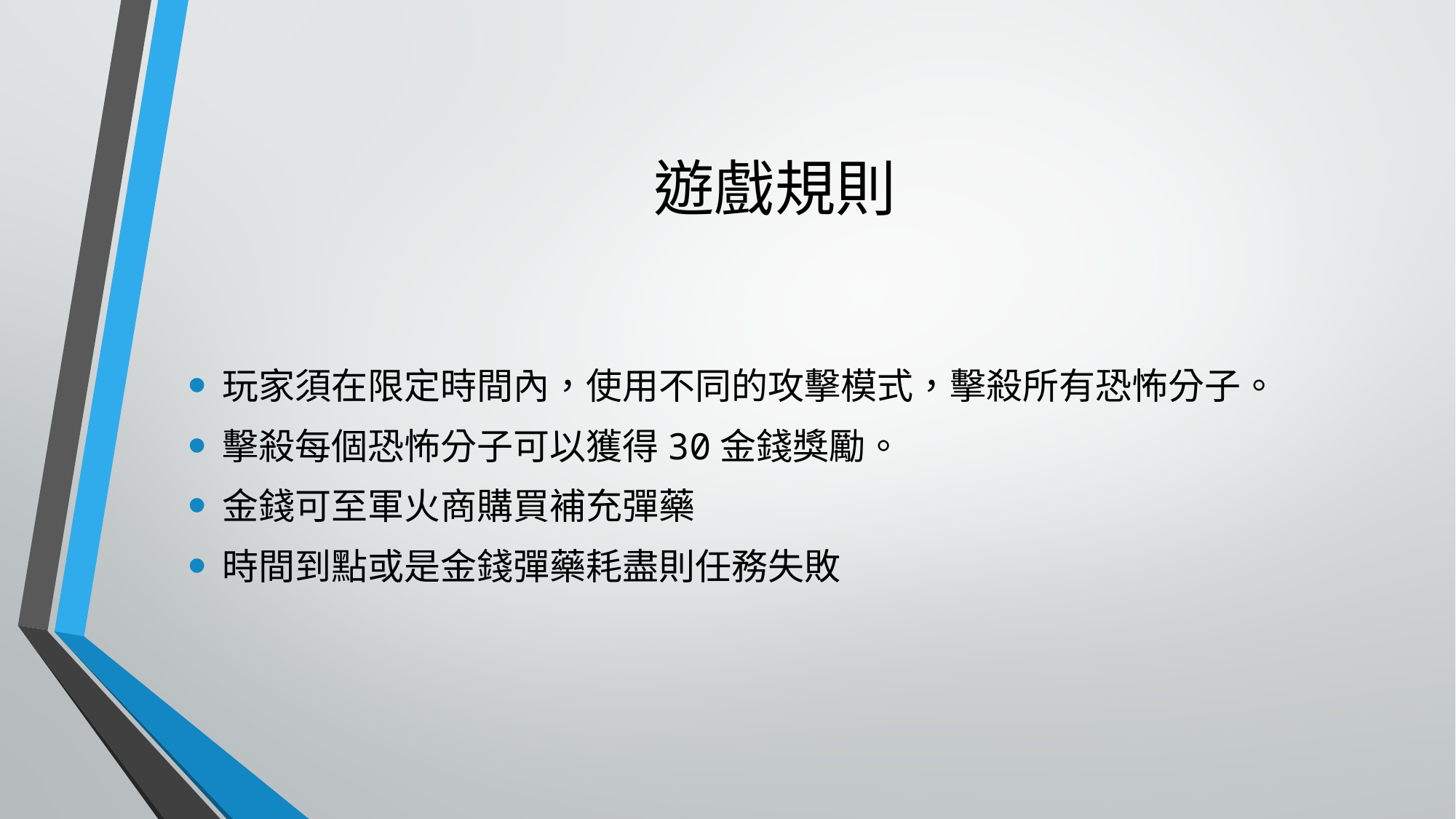

# 遊戲規則
玩家須在限定時間內，使用不同的攻擊模式，擊殺所有恐怖分子。
擊殺每個恐怖分子可以獲得30金錢獎勵。
金錢可至軍火商購買補充彈藥
時間到點或是金錢彈藥耗盡則任務失敗